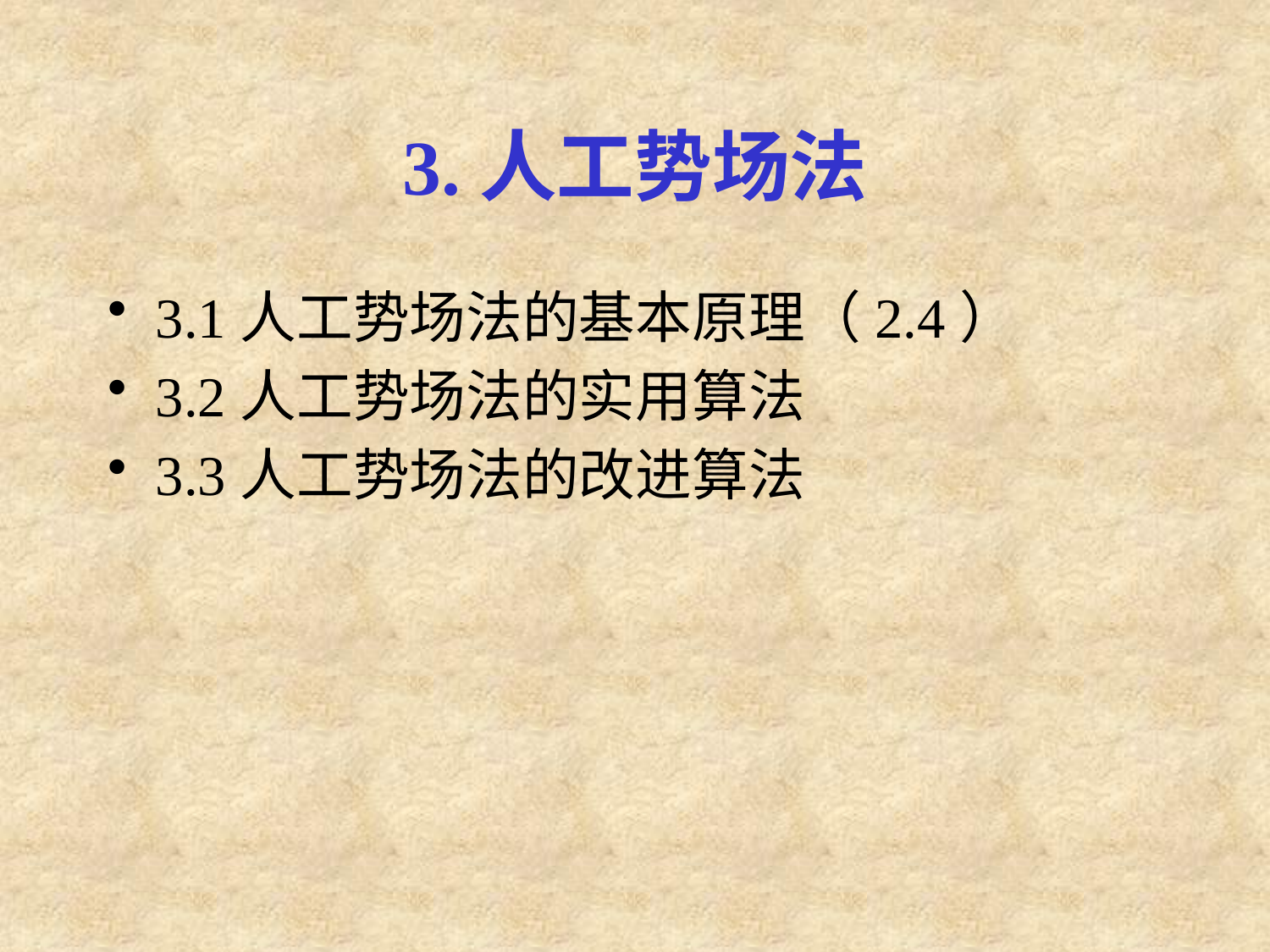

# 3.人工势场法
3.1人工势场法的基本原理（2.4）
3.2人工势场法的实用算法
3.3人工势场法的改进算法